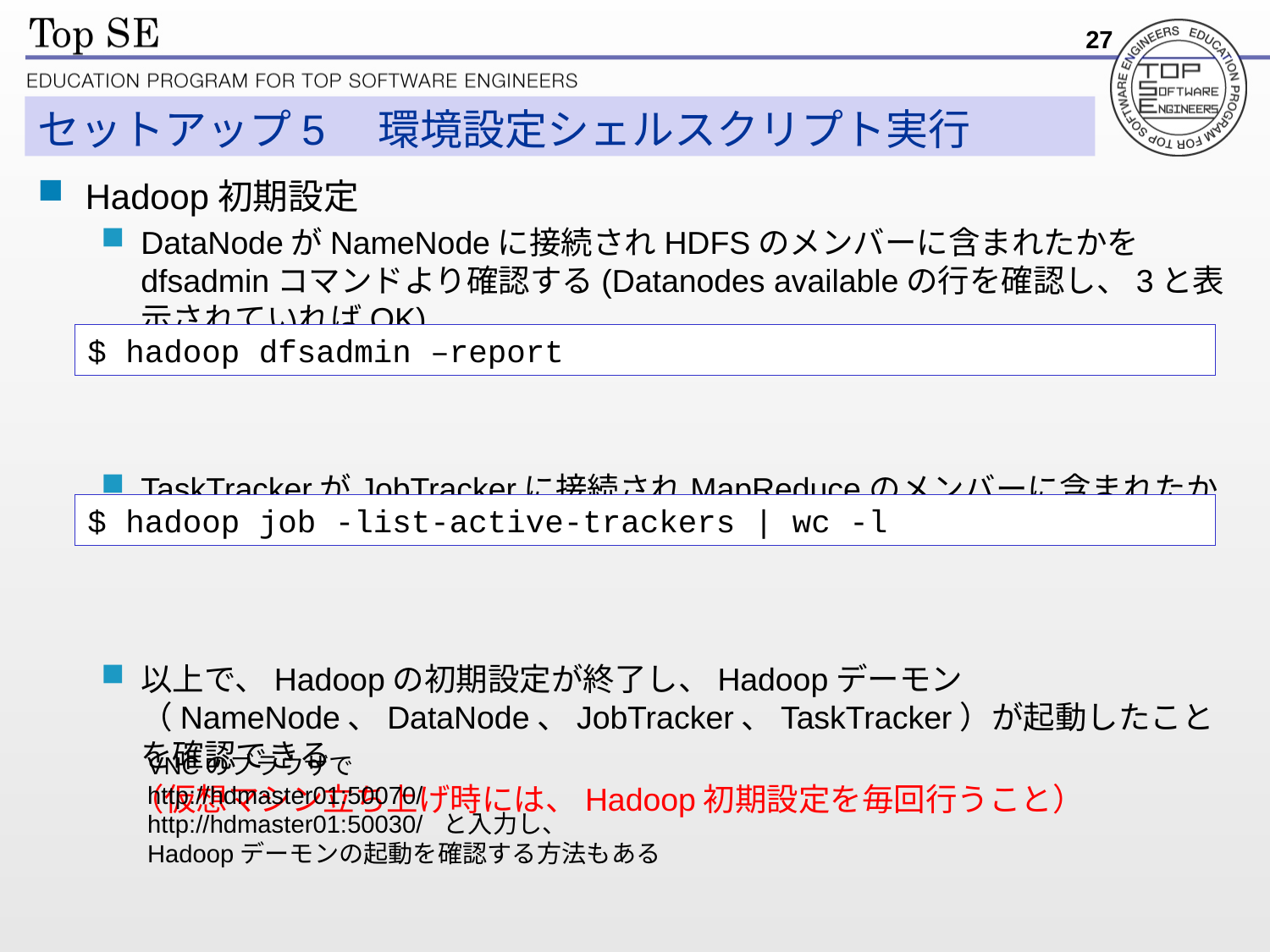

27
# セットアップ5　環境設定シェルスクリプト実行
Hadoop初期設定
DataNodeがNameNodeに接続されHDFSのメンバーに含まれたかをdfsadminコマンドより確認する(Datanodes availableの行を確認し、3と表示されていればOK)

TaskTrackerがJobTrackerに接続されMapReduceのメンバーに含まれたかをjobコマンドで確認する(3と表示されればOK)

以上で、Hadoopの初期設定が終了し、Hadoopデーモン（NameNode、DataNode、JobTracker、TaskTracker）が起動したことを確認できる
　（仮想マシン立ち上げ時には、Hadoop初期設定を毎回行うこと）

$ hadoop dfsadmin –report
$ hadoop job -list-active-trackers | wc -l
VNCのブラウザで
http://hdmaster01:50070/
http://hdmaster01:50030/  と入力し、
Hadoopデーモンの起動を確認する方法もある